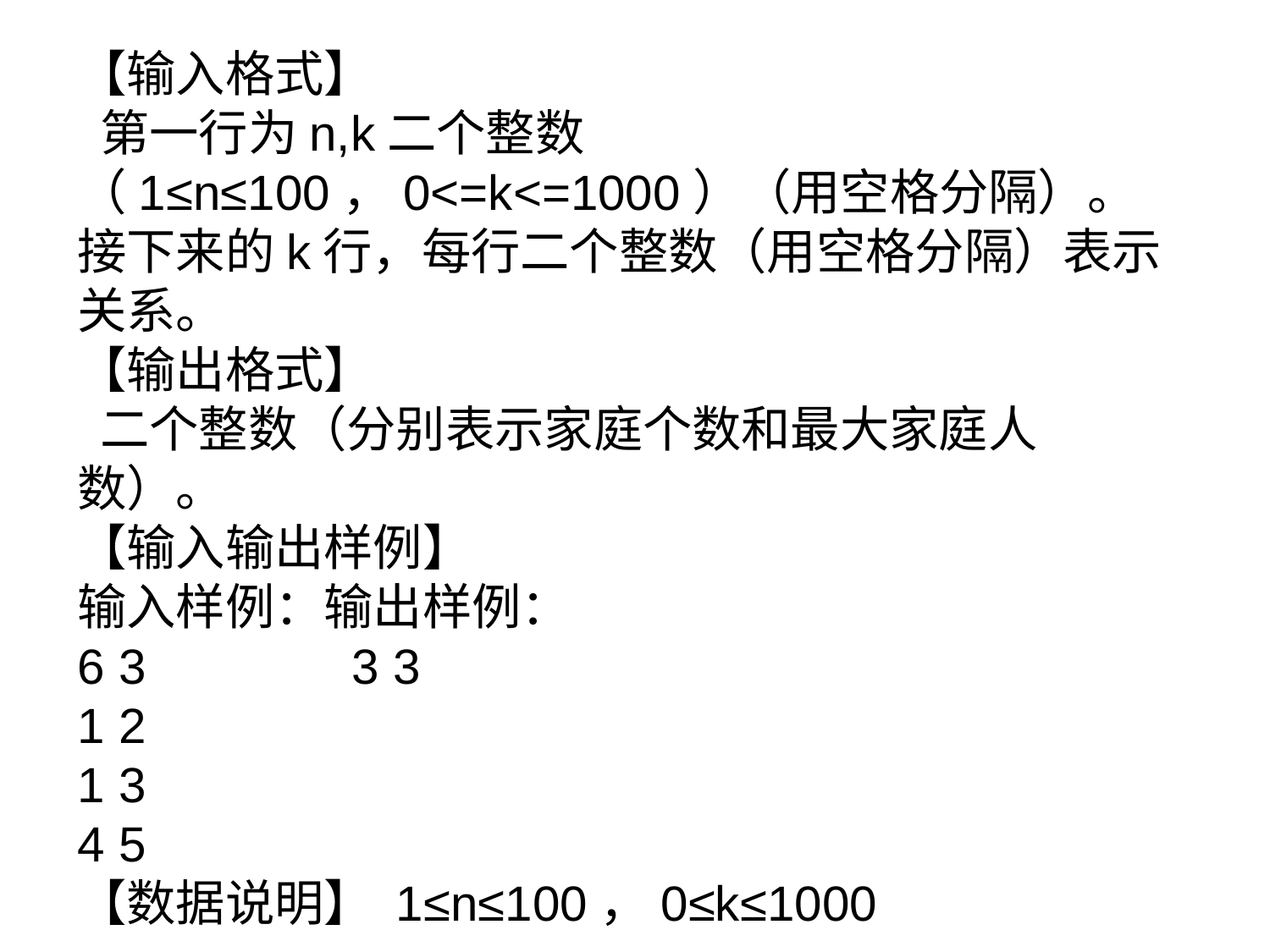

【输入格式】
 第一行为n,k二个整数（1≤n≤100，0<=k<=1000）（用空格分隔）。
接下来的k行，每行二个整数（用空格分隔）表示关系。
【输出格式】
 二个整数（分别表示家庭个数和最大家庭人数）。
【输入输出样例】
输入样例：输出样例：
6 3               3 3
1 2
1 3
4 5
【数据说明】 1≤n≤100，0≤k≤1000